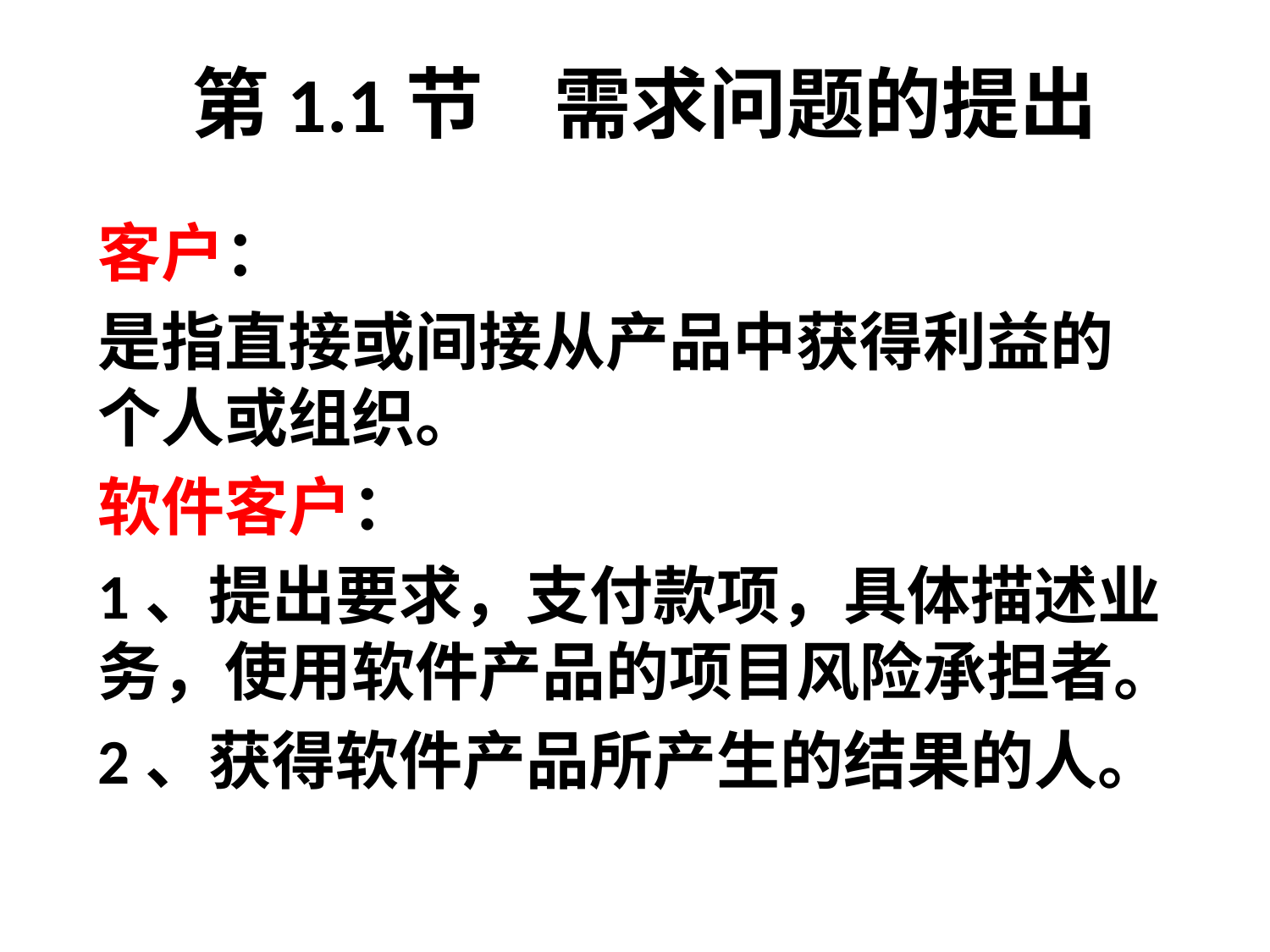

# 第1.1节    需求问题的提出
客户：
是指直接或间接从产品中获得利益的个人或组织。
软件客户：
1、提出要求，支付款项，具体描述业务，使用软件产品的项目风险承担者。
2、获得软件产品所产生的结果的人。